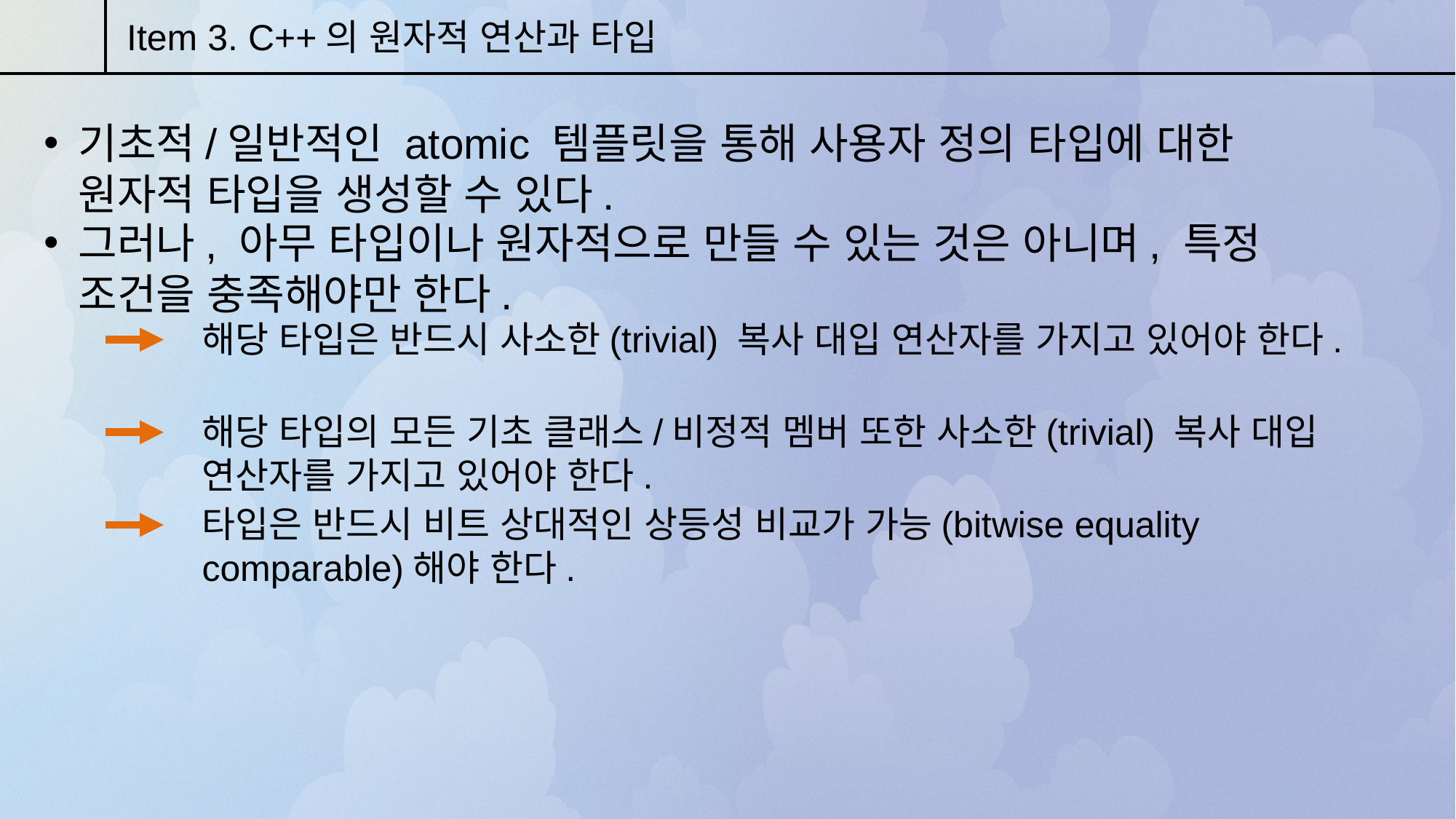

Item 3. C++의 원자적 연산과 타입
기초적/일반적인 atomic 템플릿을 통해 사용자 정의 타입에 대한 원자적 타입을 생성할 수 있다.
그러나, 아무 타입이나 원자적으로 만들 수 있는 것은 아니며, 특정 조건을 충족해야만 한다.
해당 타입은 반드시 사소한(trivial) 복사 대입 연산자를 가지고 있어야 한다.
해당 타입의 모든 기초 클래스/비정적 멤버 또한 사소한(trivial) 복사 대입 연산자를 가지고 있어야 한다.
타입은 반드시 비트 상대적인 상등성 비교가 가능(bitwise equality comparable)해야 한다.